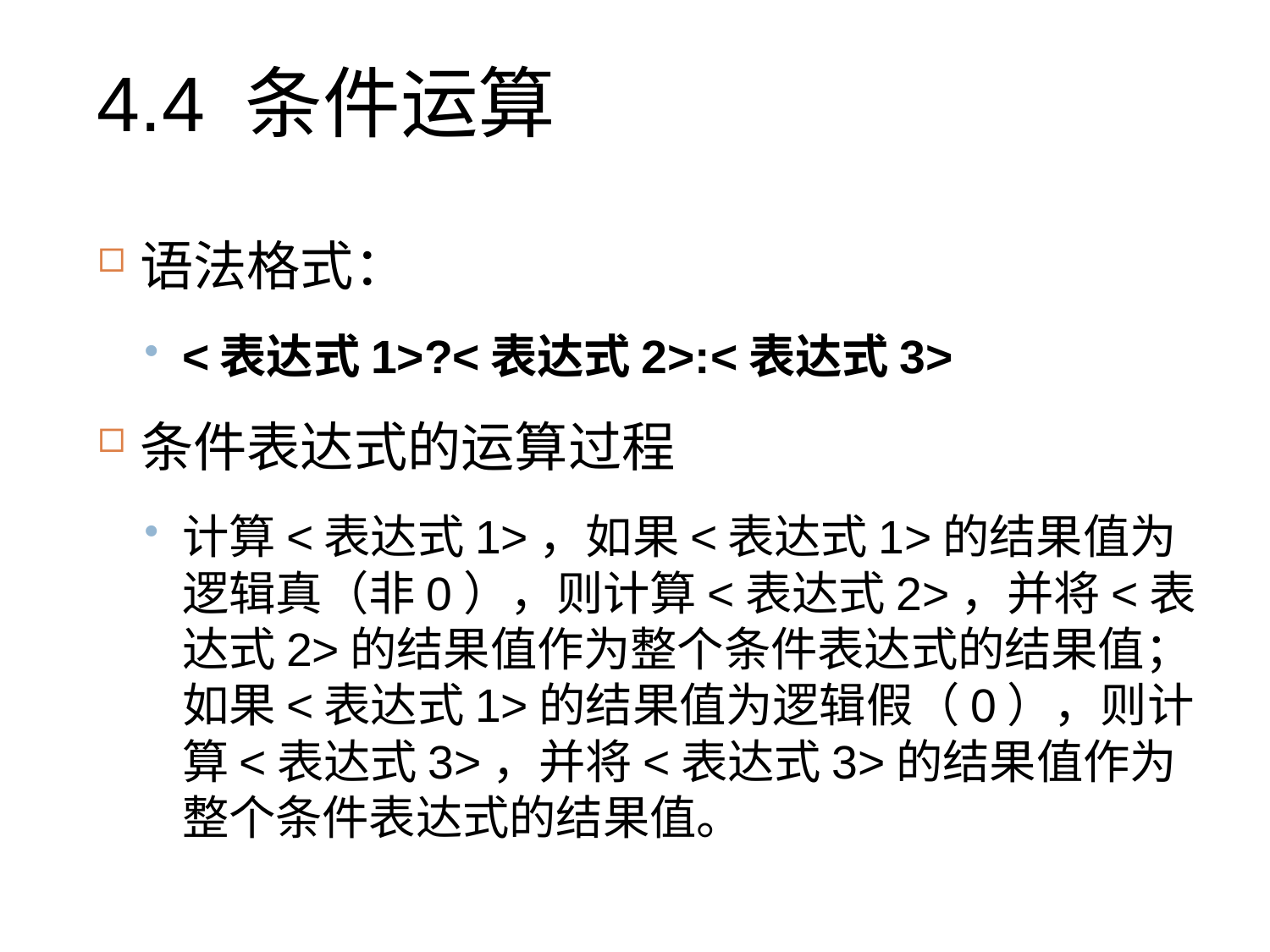

# 4.4 条件运算
语法格式：
<表达式1>?<表达式2>:<表达式3>
条件表达式的运算过程
计算<表达式1>，如果<表达式1>的结果值为逻辑真（非0），则计算<表达式2>，并将<表达式2>的结果值作为整个条件表达式的结果值；如果<表达式1>的结果值为逻辑假（0），则计算<表达式3>，并将<表达式3>的结果值作为整个条件表达式的结果值。